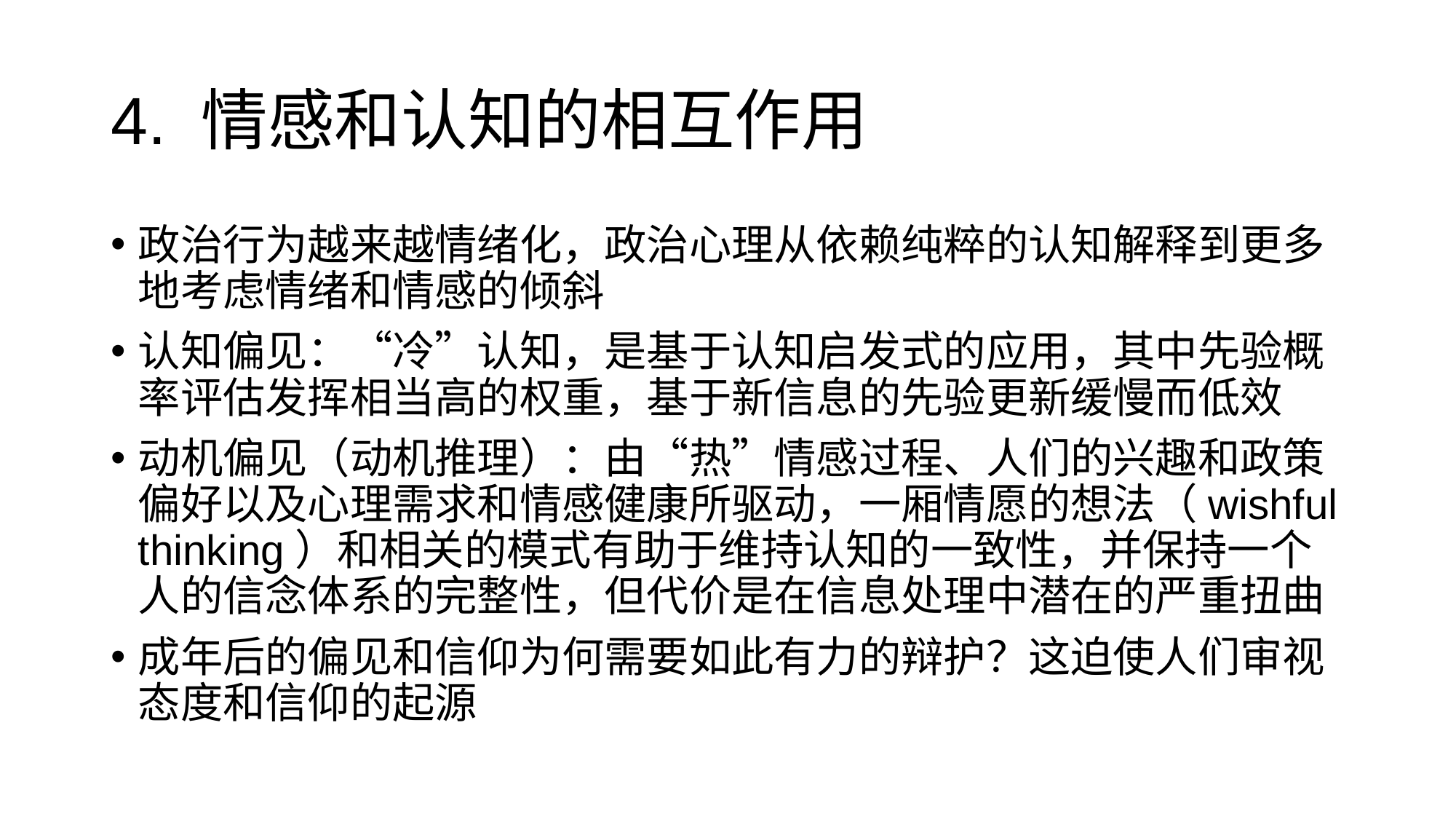

# 4. 情感和认知的相互作用
政治行为越来越情绪化，政治心理从依赖纯粹的认知解释到更多地考虑情绪和情感的倾斜
认知偏见：“冷”认知，是基于认知启发式的应用，其中先验概率评估发挥相当高的权重，基于新信息的先验更新缓慢而低效
动机偏见（动机推理）：由“热”情感过程、人们的兴趣和政策偏好以及心理需求和情感健康所驱动，一厢情愿的想法（wishful thinking）和相关的模式有助于维持认知的一致性，并保持一个人的信念体系的完整性，但代价是在信息处理中潜在的严重扭曲
成年后的偏见和信仰为何需要如此有力的辩护？这迫使人们审视态度和信仰的起源